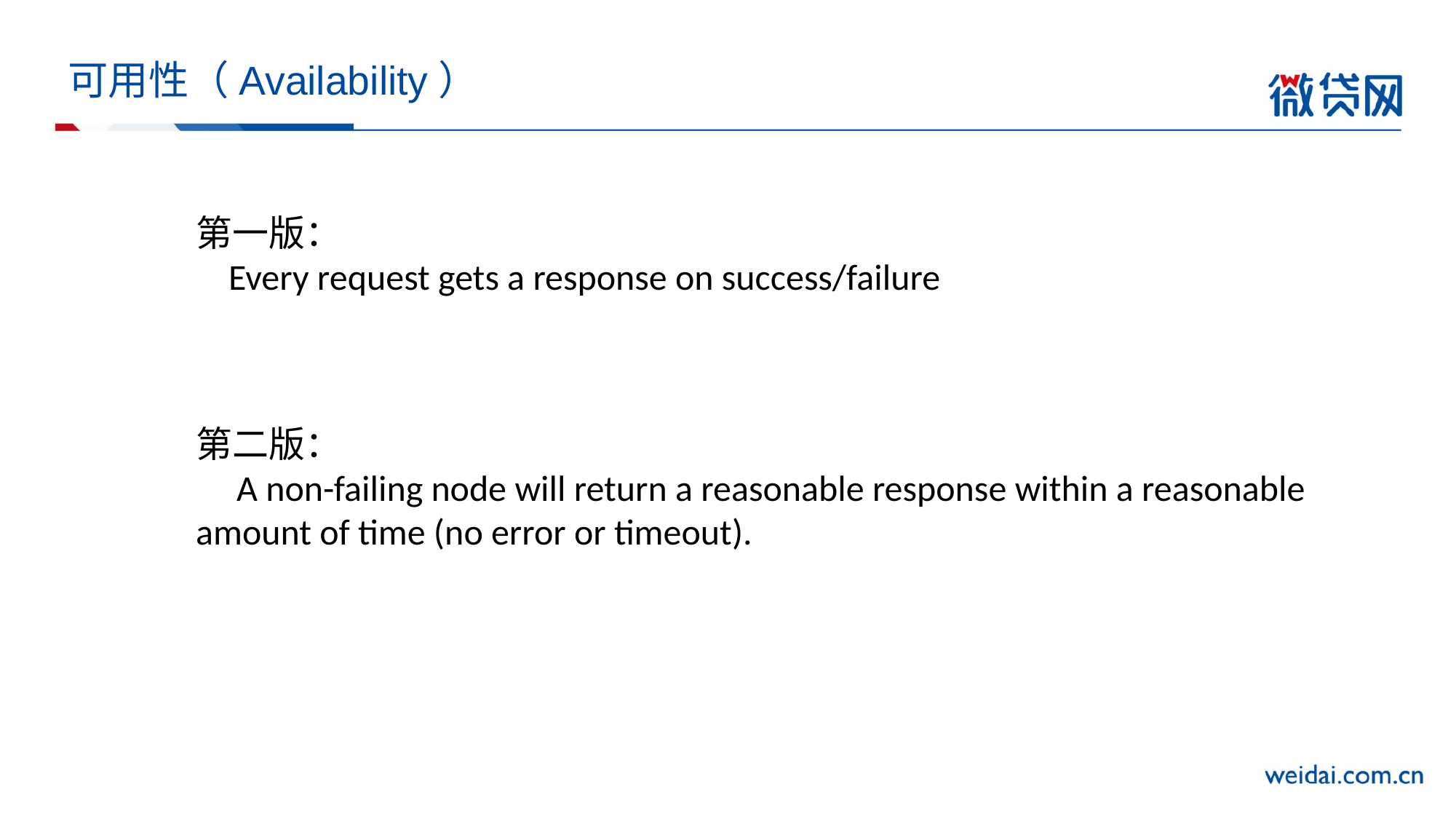

# 可用性（Availability）
第一版：
    Every request gets a response on success/failure
第二版：
    A non-failing node will return a reasonable response within a reasonable amount of time (no error or timeout).